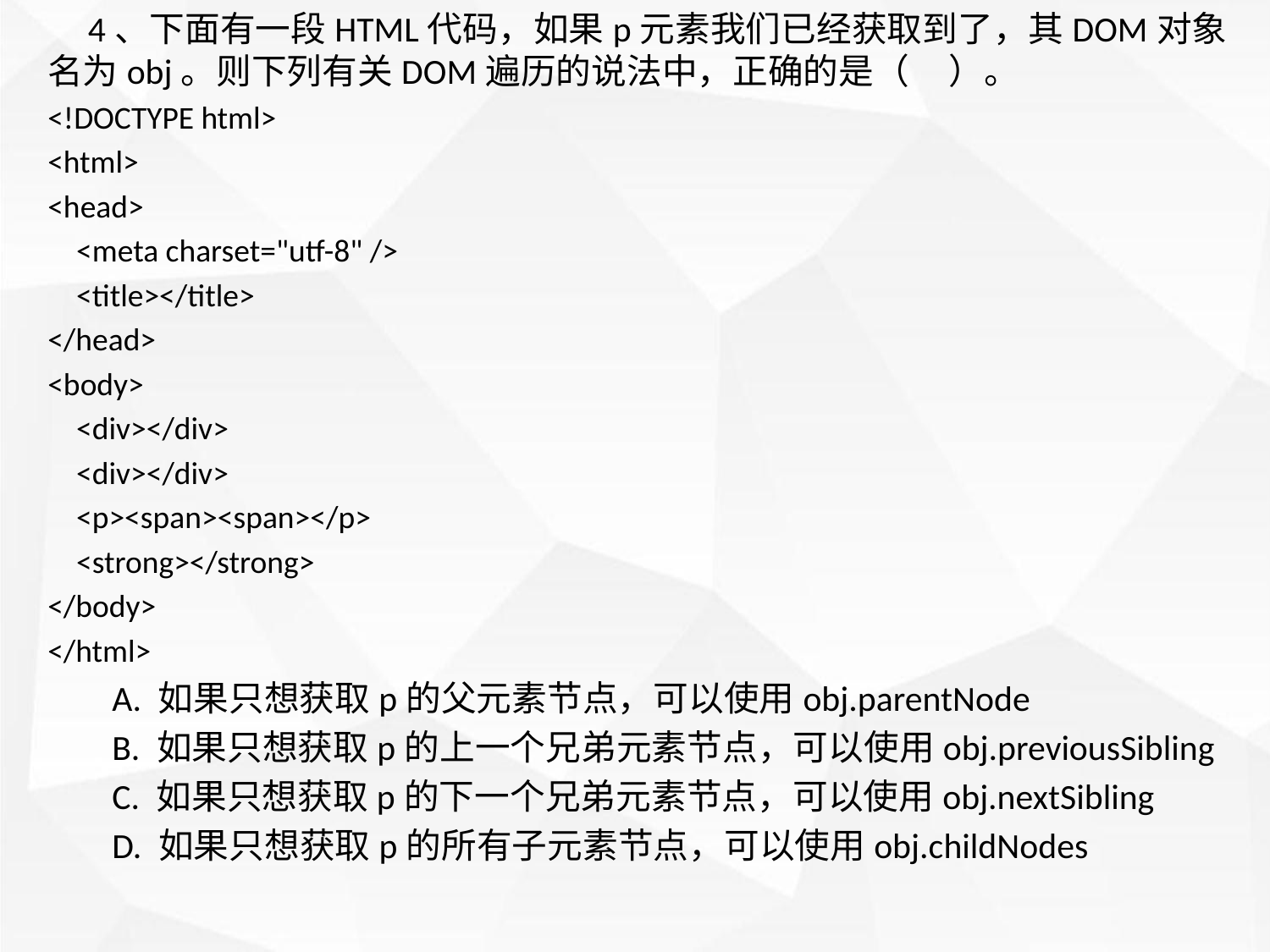

4、下面有一段HTML代码，如果p元素我们已经获取到了，其DOM对象名为obj。则下列有关DOM遍历的说法中，正确的是（     ）。
<!DOCTYPE html>
<html>
<head>
    <meta charset="utf-8" />
    <title></title>
</head>
<body>
    <div></div>
    <div></div>
    <p><span><span></p>
    <strong></strong>
</body>
</html>
        A. 如果只想获取p的父元素节点，可以使用obj.parentNode
        B. 如果只想获取p的上一个兄弟元素节点，可以使用obj.previousSibling
        C. 如果只想获取p的下一个兄弟元素节点，可以使用obj.nextSibling
        D. 如果只想获取p的所有子元素节点，可以使用obj.childNodes